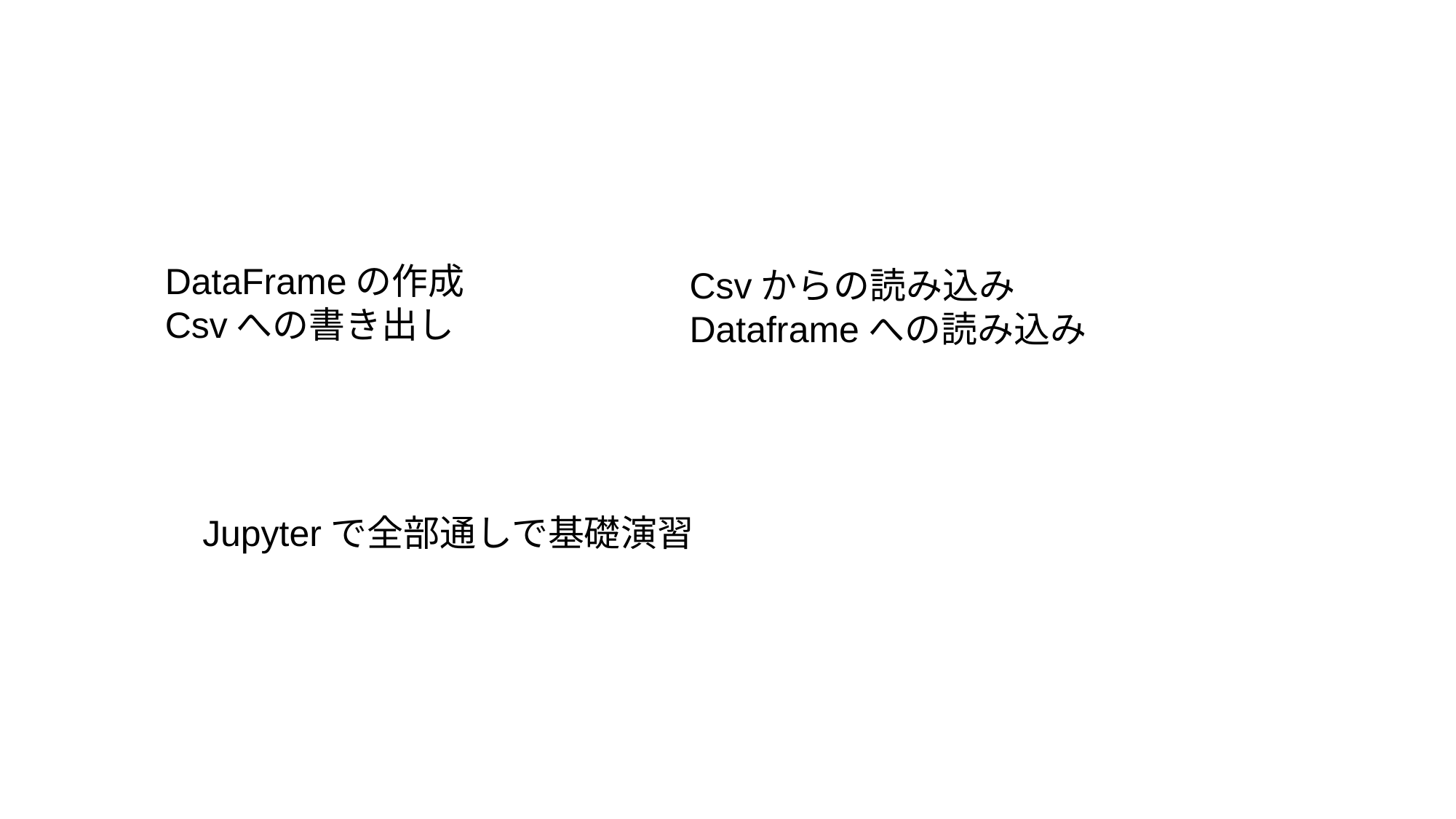

DataFrameの作成
Csvへの書き出し
Csvからの読み込み
Dataframeへの読み込み
Jupyterで全部通しで基礎演習